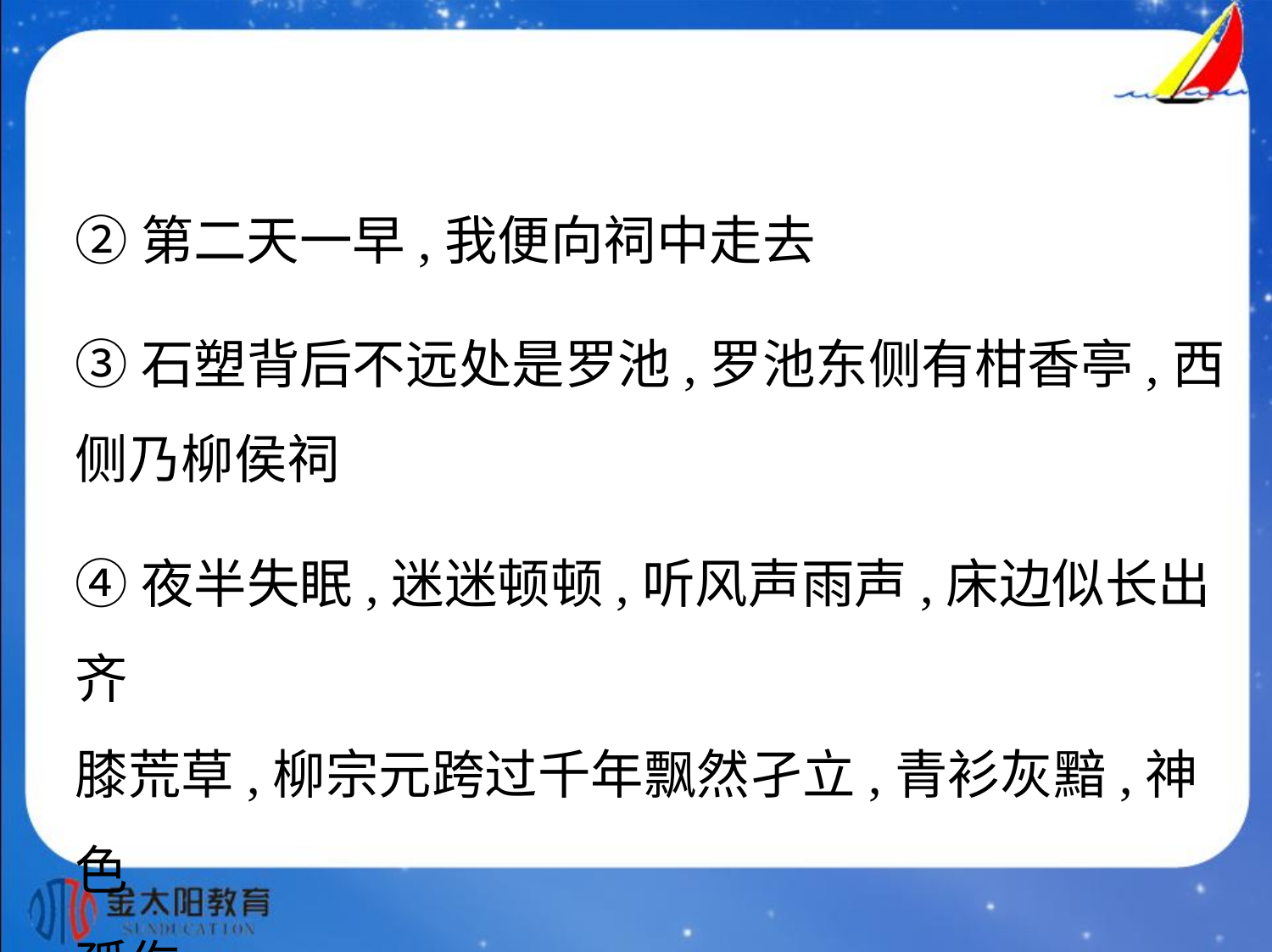

②第二天一早,我便向祠中走去
③石塑背后不远处是罗池,罗池东侧有柑香亭,西
侧乃柳侯祠
④夜半失眠,迷迷顿顿,听风声雨声,床边似长出齐
膝荒草,柳宗元跨过千年飘然孑立,青衫灰黯,神色
孤伤